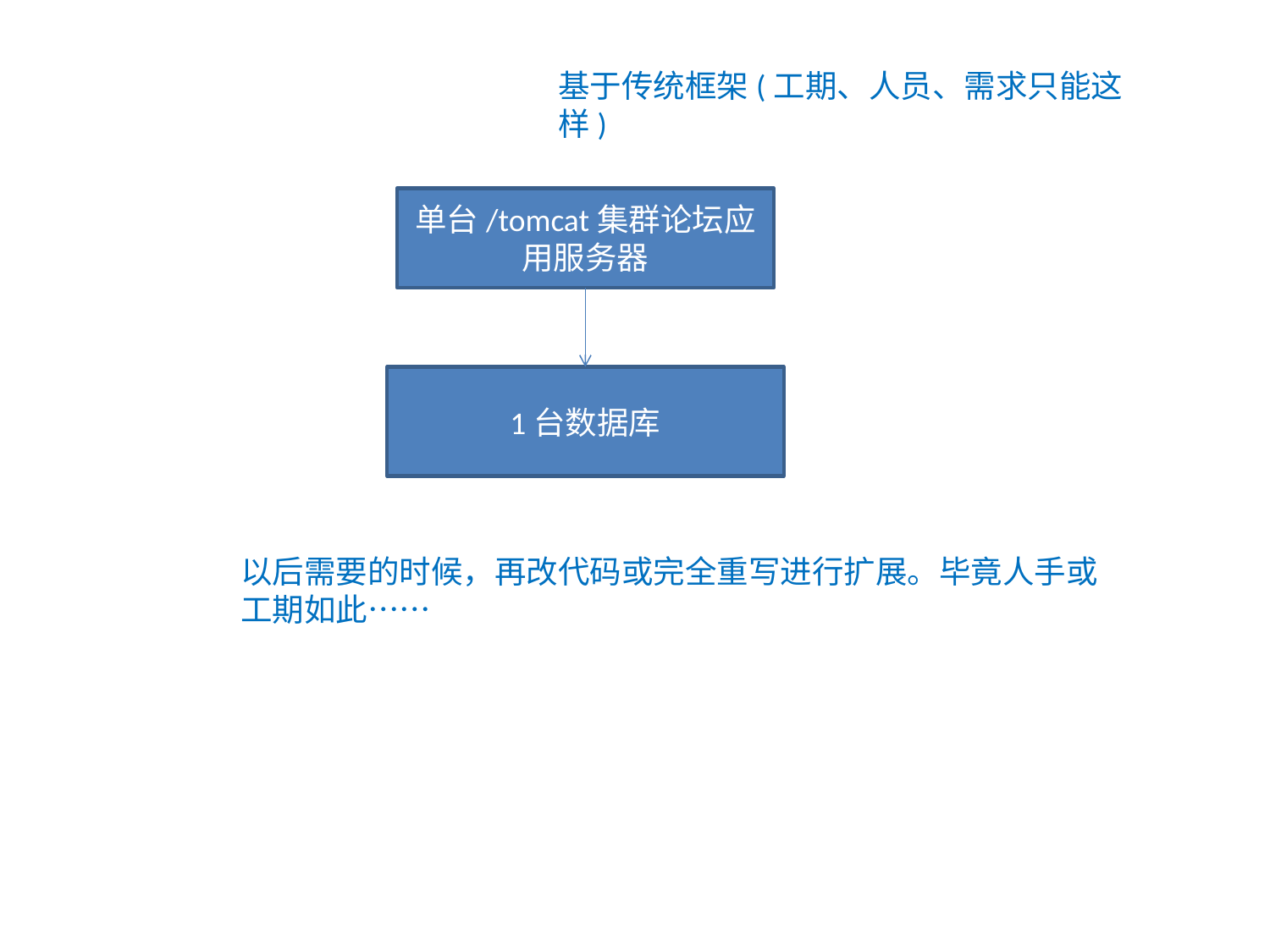

基于传统框架(工期、人员、需求只能这样)
单台/tomcat集群论坛应用服务器
1台数据库
以后需要的时候，再改代码或完全重写进行扩展。毕竟人手或工期如此……